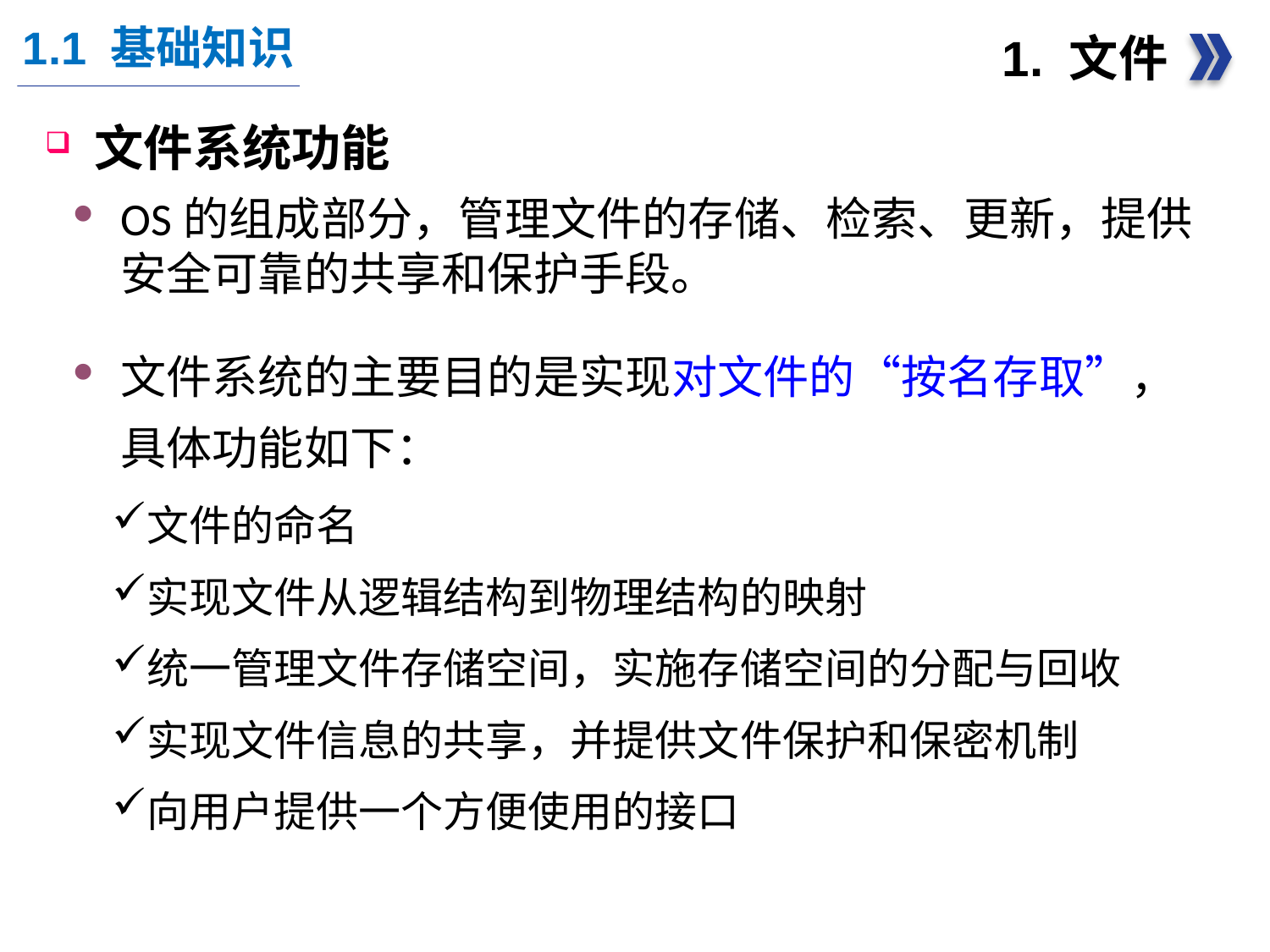

1.1 基础知识
1. 文件

 文件系统功能
OS的组成部分，管理文件的存储、检索、更新，提供安全可靠的共享和保护手段。
文件系统的主要目的是实现对文件的“按名存取”，具体功能如下：
文件的命名
实现文件从逻辑结构到物理结构的映射
统一管理文件存储空间，实施存储空间的分配与回收
实现文件信息的共享，并提供文件保护和保密机制
向用户提供一个方便使用的接口